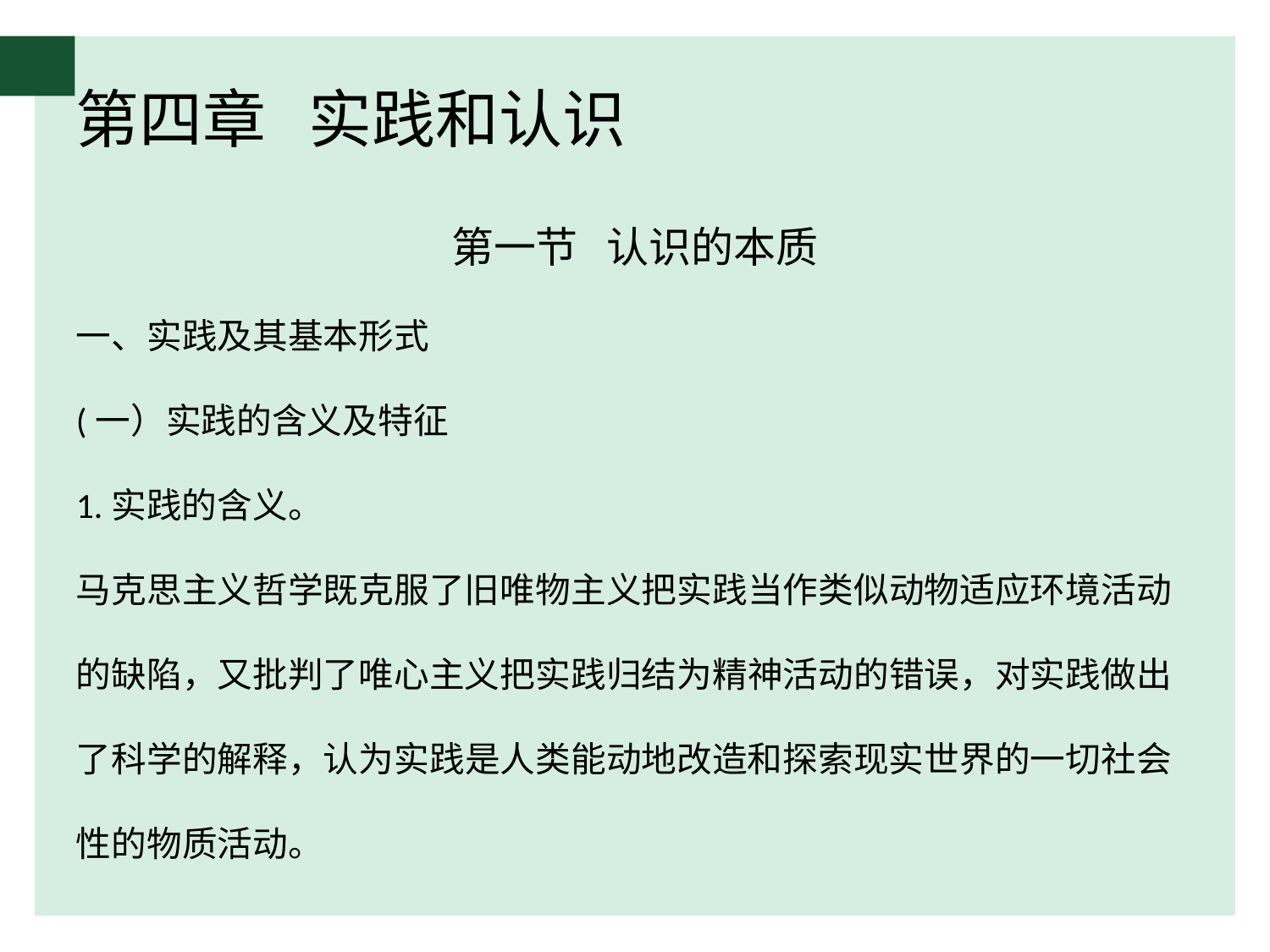

# 第四章   实践和认识
第一节   认识的本质
一、实践及其基本形式
(一）实践的含义及特征
1.实践的含义。
马克思主义哲学既克服了旧唯物主义把实践当作类似动物适应环境活动的缺陷，又批判了唯心主义把实践归结为精神活动的错误，对实践做出了科学的解释，认为实践是人类能动地改造和探索现实世界的一切社会性的物质活动。